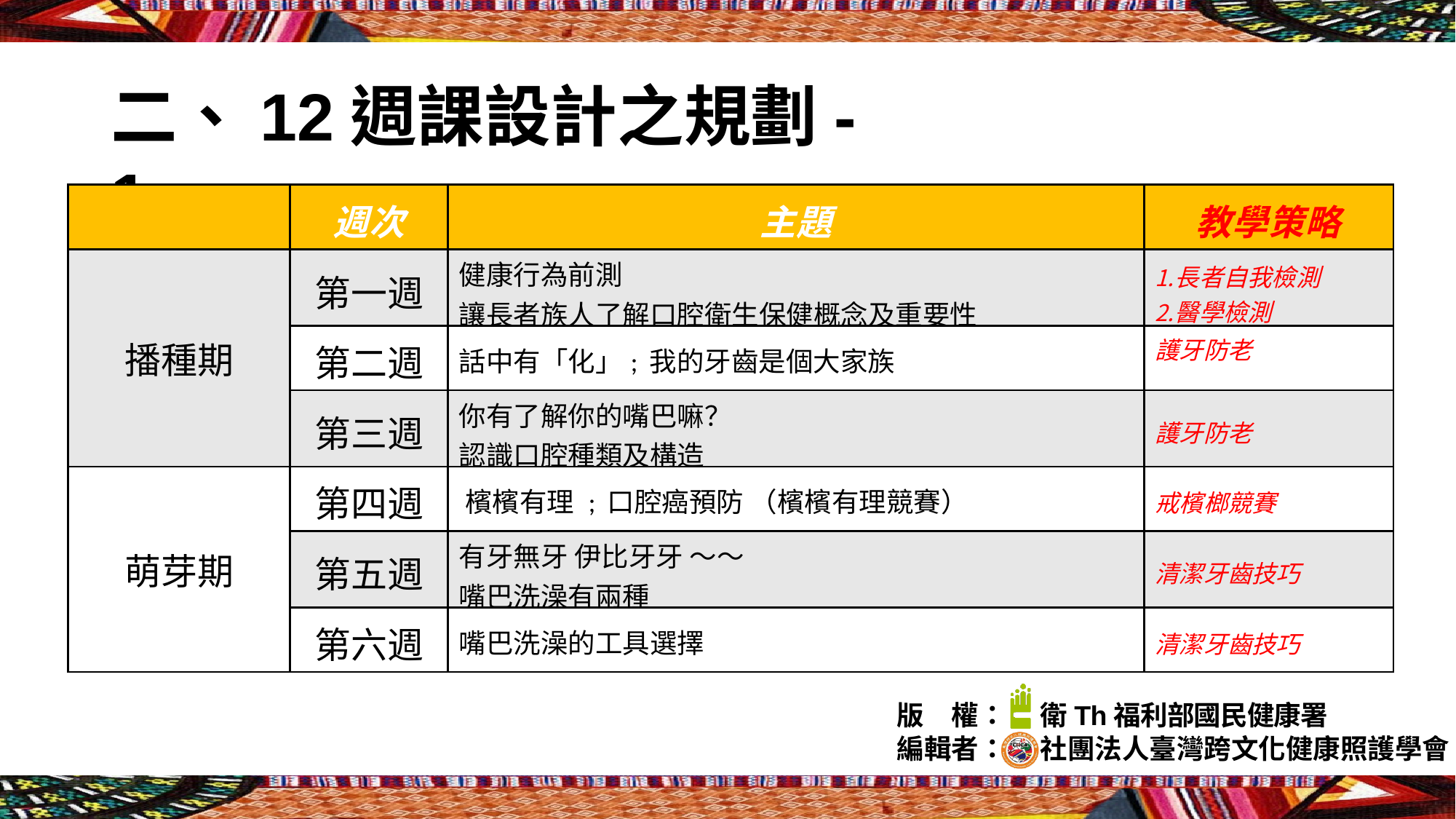

# 二、12週課設計之規劃-1
|  | 週次 | 主題 | 教學策略 |
| --- | --- | --- | --- |
| 播種期 | 第一週 | 健康行為前測 讓長者族人了解口腔衛生保健概念及重要性 | 長者自我檢測 醫學檢測 |
|  | 第二週 | 話中有「化」; 我的牙齒是個大家族 | 護牙防老 |
|  | 第三週 | 你有了解你的嘴巴嘛？ 認識口腔種類及構造 | 護牙防老 |
| 萌芽期 | 第四週 | 檳檳有理 ; 口腔癌預防 （檳檳有理競賽） | 戒檳榔競賽 |
|  | 第五週 | 有牙無牙 伊比牙牙 ～～ 嘴巴洗澡有兩種 | 清潔牙齒技巧 |
|  | 第六週 | 嘴巴洗澡的工具選擇 | 清潔牙齒技巧 |

版
權：
衛Th福利部國民健康署
社團法人臺灣跨文化健康照護學會
編輯者：